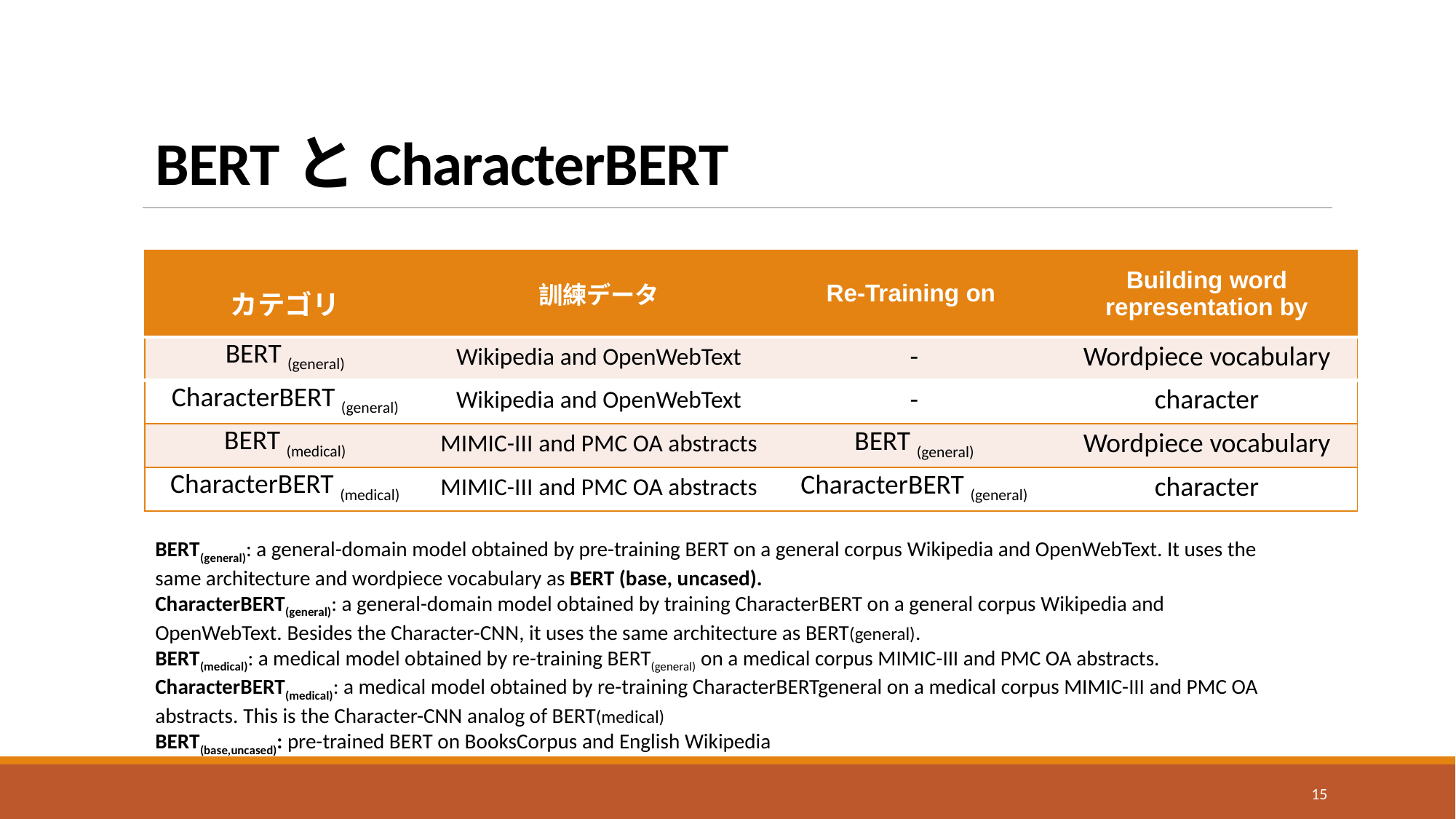

# BERTとCharacterBERT
| カテゴリ | 訓練データ | Re-Training on | Building word representation by |
| --- | --- | --- | --- |
| BERT (general) | Wikipedia and OpenWebText | - | Wordpiece vocabulary |
| CharacterBERT (general) | Wikipedia and OpenWebText | - | character |
| BERT (medical) | MIMIC-III and PMC OA abstracts | BERT (general) | Wordpiece vocabulary |
| CharacterBERT (medical) | MIMIC-III and PMC OA abstracts | CharacterBERT (general) | character |
BERT(general): a general-domain model obtained by pre-training BERT on a general corpus Wikipedia and OpenWebText. It uses the same architecture and wordpiece vocabulary as BERT (base, uncased).
CharacterBERT(general): a general-domain model obtained by training CharacterBERT on a general corpus Wikipedia and OpenWebText. Besides the Character-CNN, it uses the same architecture as BERT(general).
BERT(medical): a medical model obtained by re-training BERT(general) on a medical corpus MIMIC-III and PMC OA abstracts.
CharacterBERT(medical): a medical model obtained by re-training CharacterBERTgeneral on a medical corpus MIMIC-III and PMC OA abstracts. This is the Character-CNN analog of BERT(medical)
BERT(base,uncased): pre-trained BERT on BooksCorpus and English Wikipedia

15